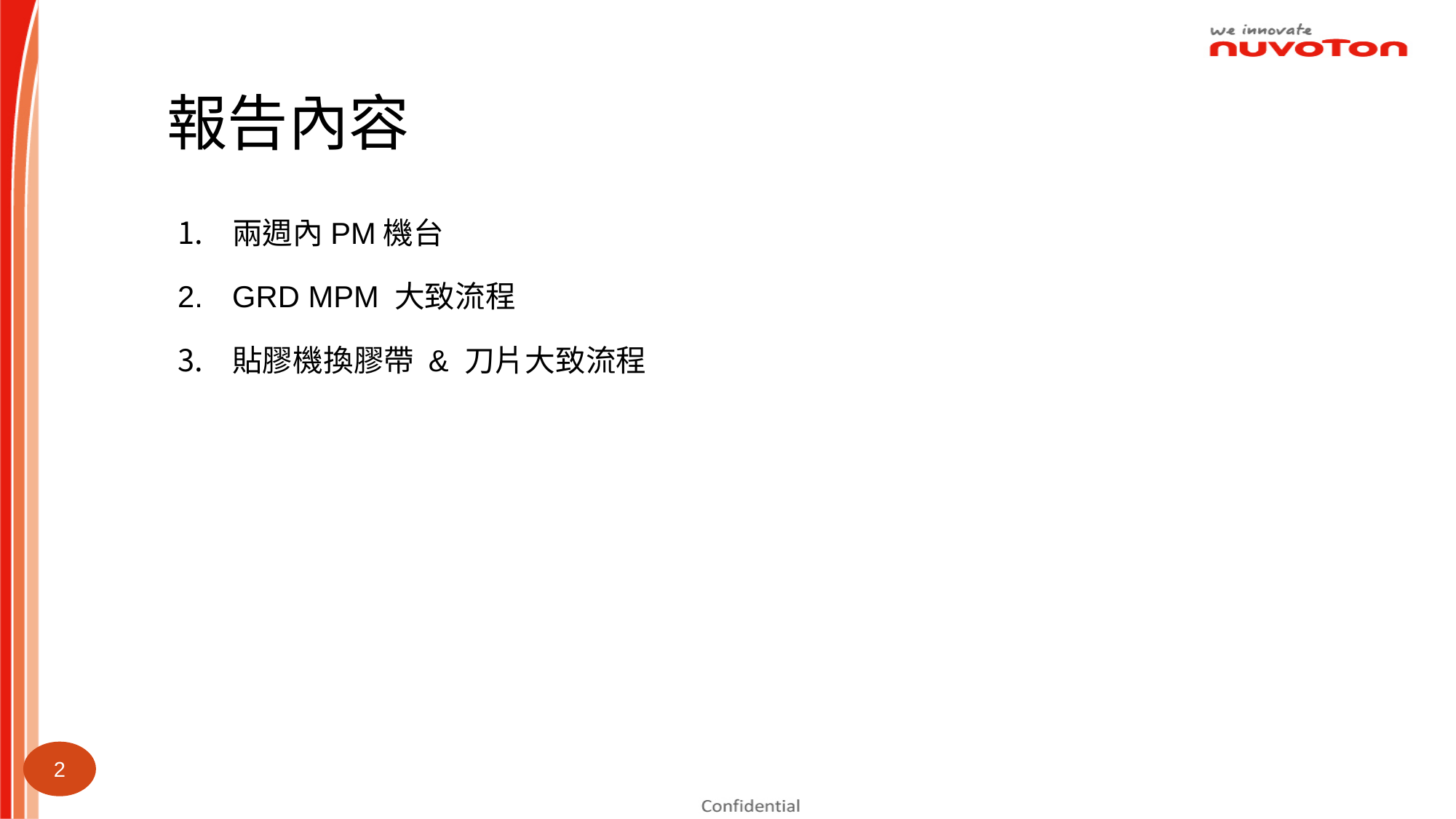

報告內容
兩週內PM機台
GRD MPM 大致流程
貼膠機換膠帶 & 刀片大致流程
2